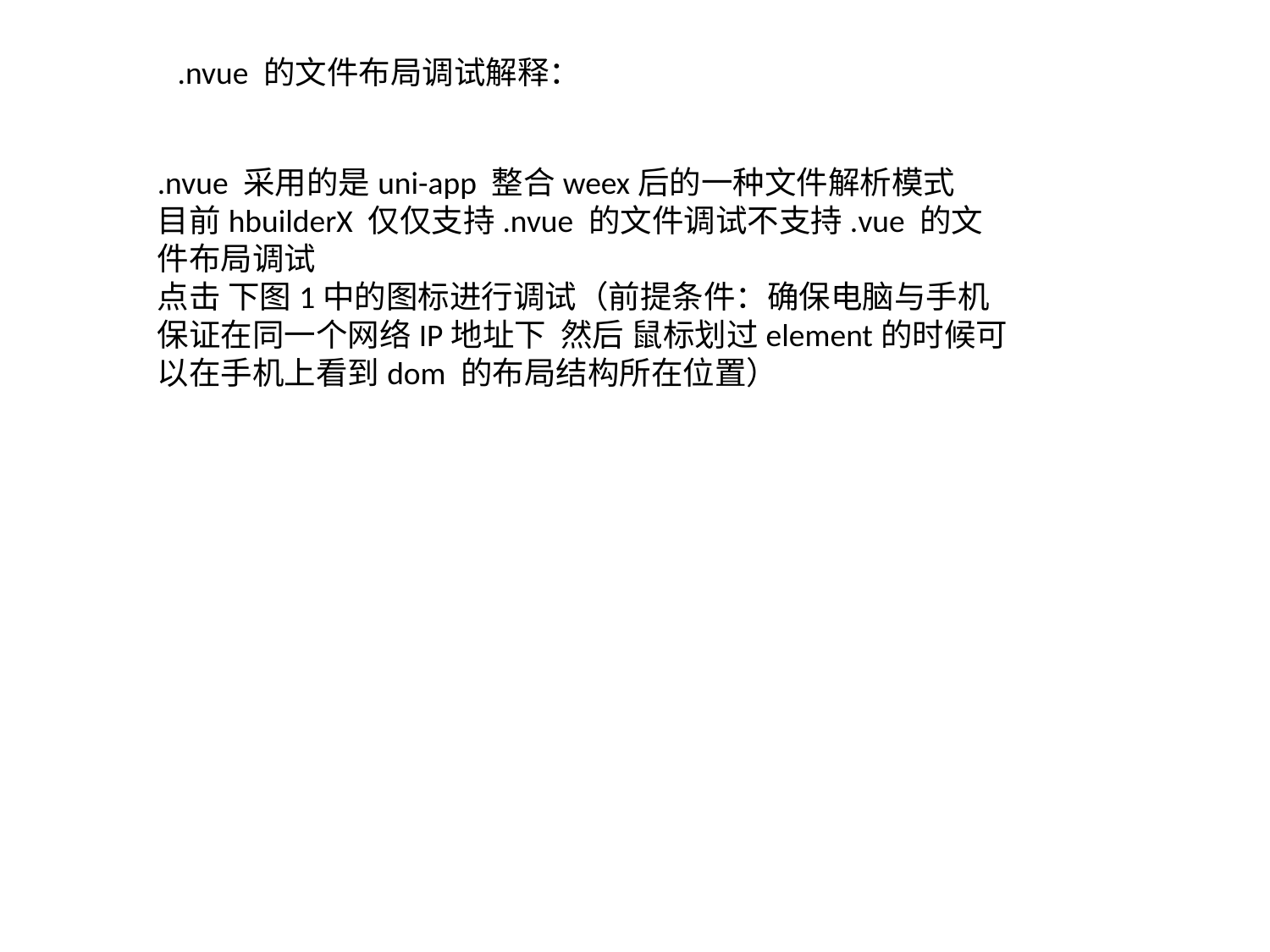

.nvue 的文件布局调试解释：
.nvue 采用的是uni-app 整合weex后的一种文件解析模式
目前hbuilderX 仅仅支持.nvue 的文件调试不支持.vue 的文件布局调试
点击 下图1中的图标进行调试（前提条件：确保电脑与手机保证在同一个网络IP地址下  然后 鼠标划过element的时候可以在手机上看到dom 的布局结构所在位置）